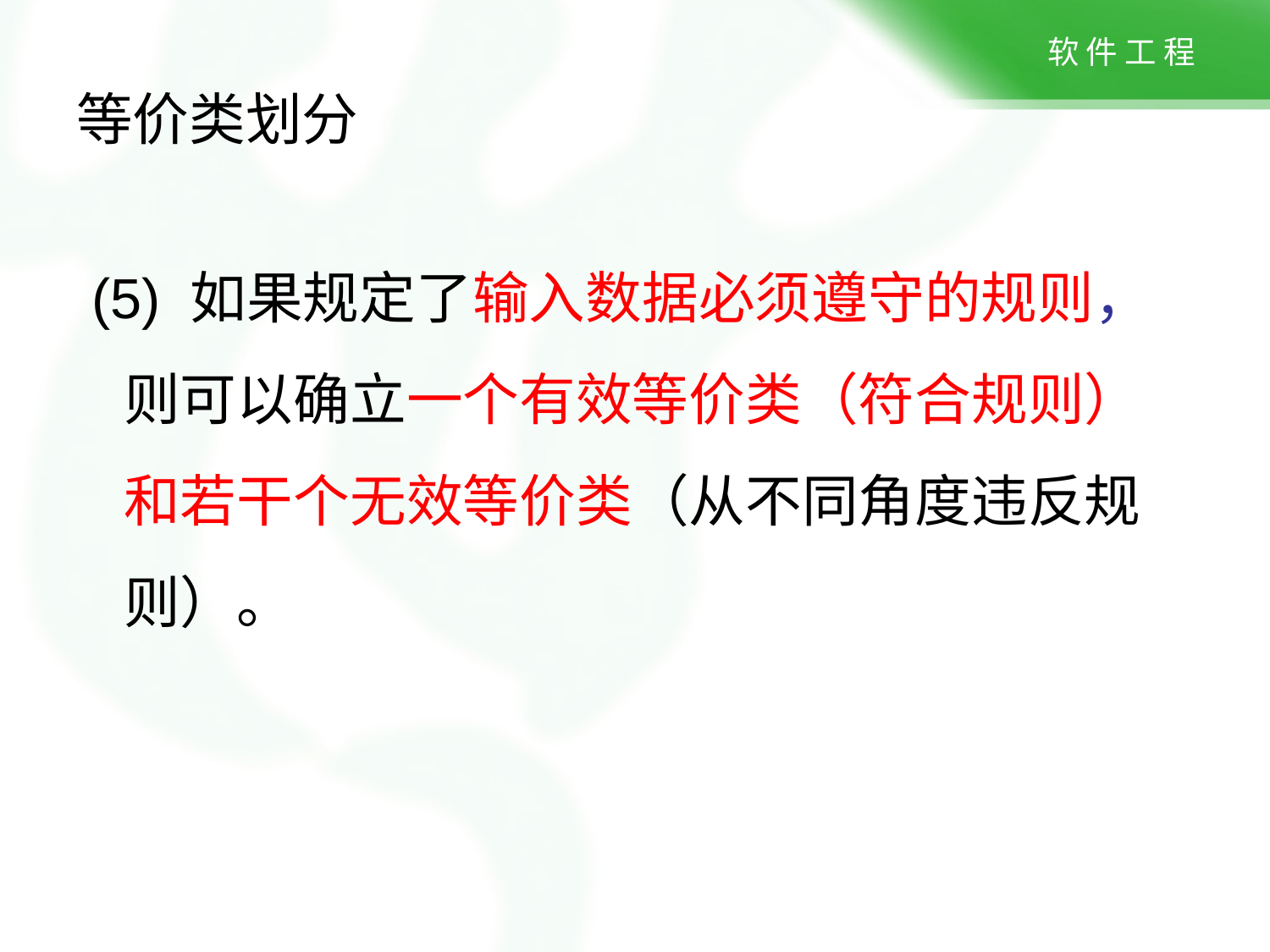

等价类划分
 (5) 如果规定了输入数据必须遵守的规则，则可以确立一个有效等价类（符合规则）和若干个无效等价类（从不同角度违反规则）。